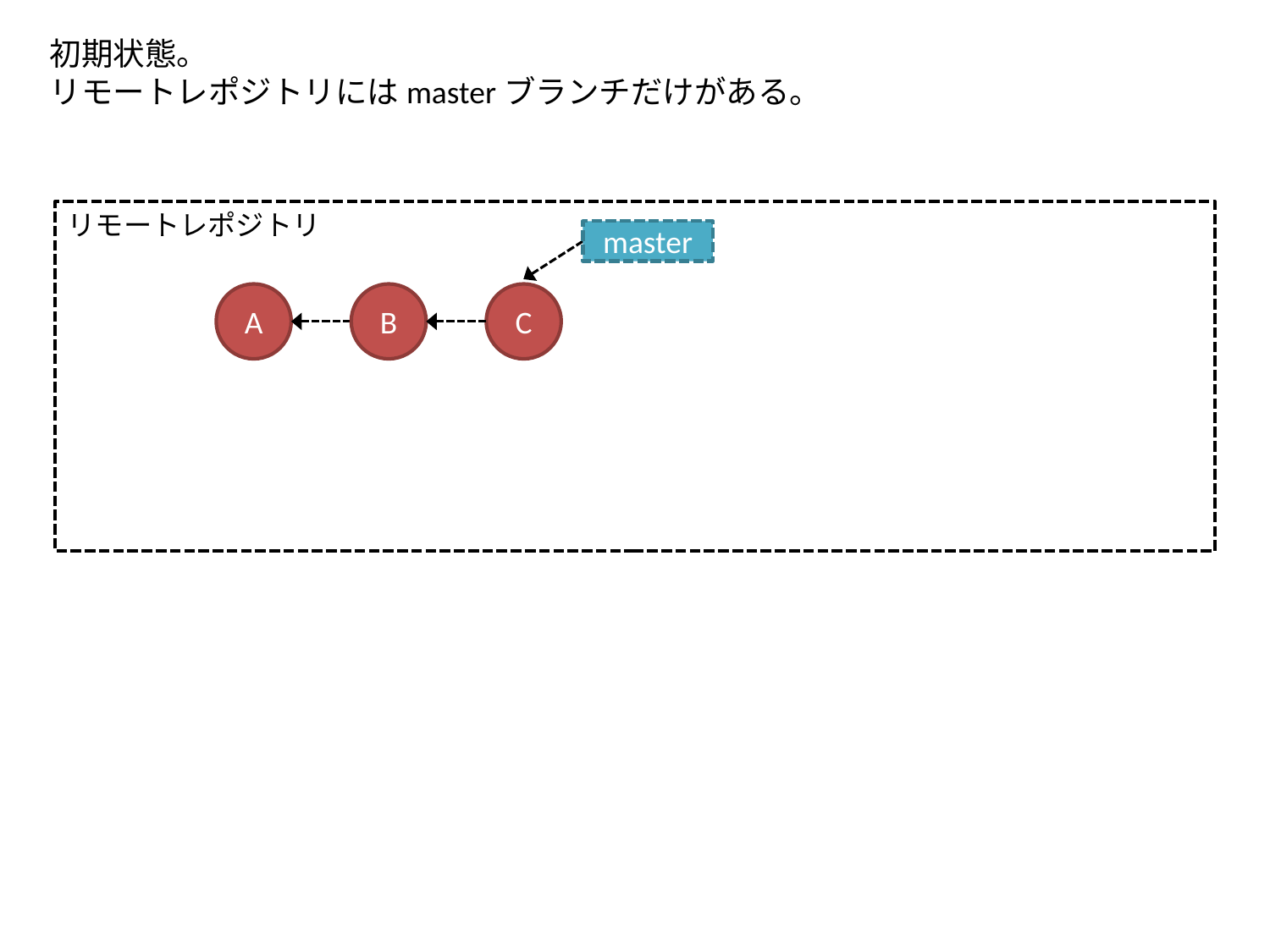

初期状態。
リモートレポジトリにはmasterブランチだけがある。
リモートレポジトリ
master
A
B
C